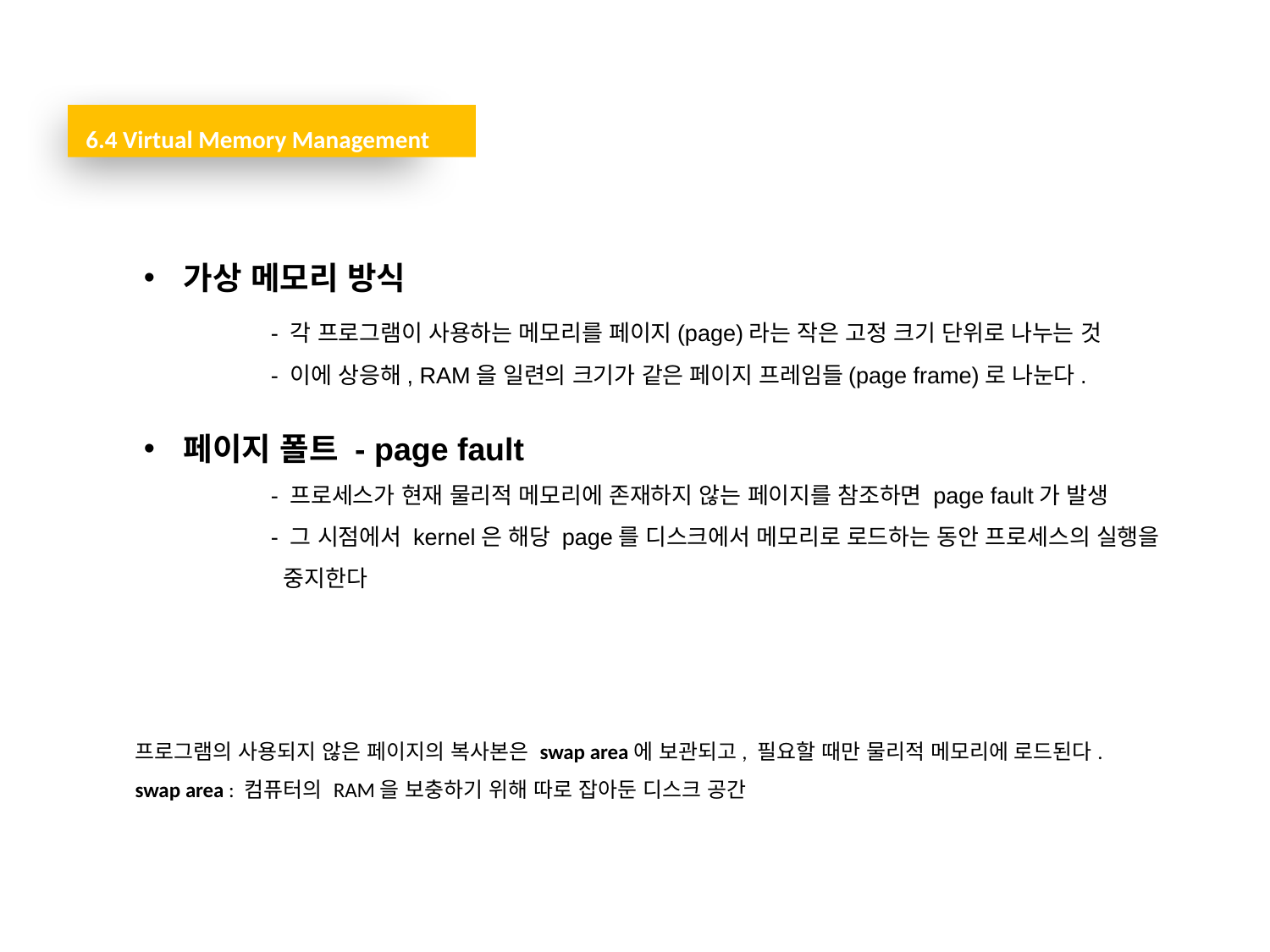

6.4 Virtual Memory Management

가상 메모리 방식
	- 각 프로그램이 사용하는 메모리를 페이지(page)라는 작은 고정 크기 단위로 나누는 것
	- 이에 상응해, RAM을 일련의 크기가 같은 페이지 프레임들(page frame)로 나눈다.

페이지 폴트 - page fault
	- 프로세스가 현재 물리적 메모리에 존재하지 않는 페이지를 참조하면 page fault가 발생
	- 그 시점에서 kernel은 해당 page를 디스크에서 메모리로 로드하는 동안 프로세스의 실행을 	  중지한다
프로그램의 사용되지 않은 페이지의 복사본은 swap area에 보관되고, 필요할 때만 물리적 메모리에 로드된다.
swap area : 컴퓨터의 RAM을 보충하기 위해 따로 잡아둔 디스크 공간